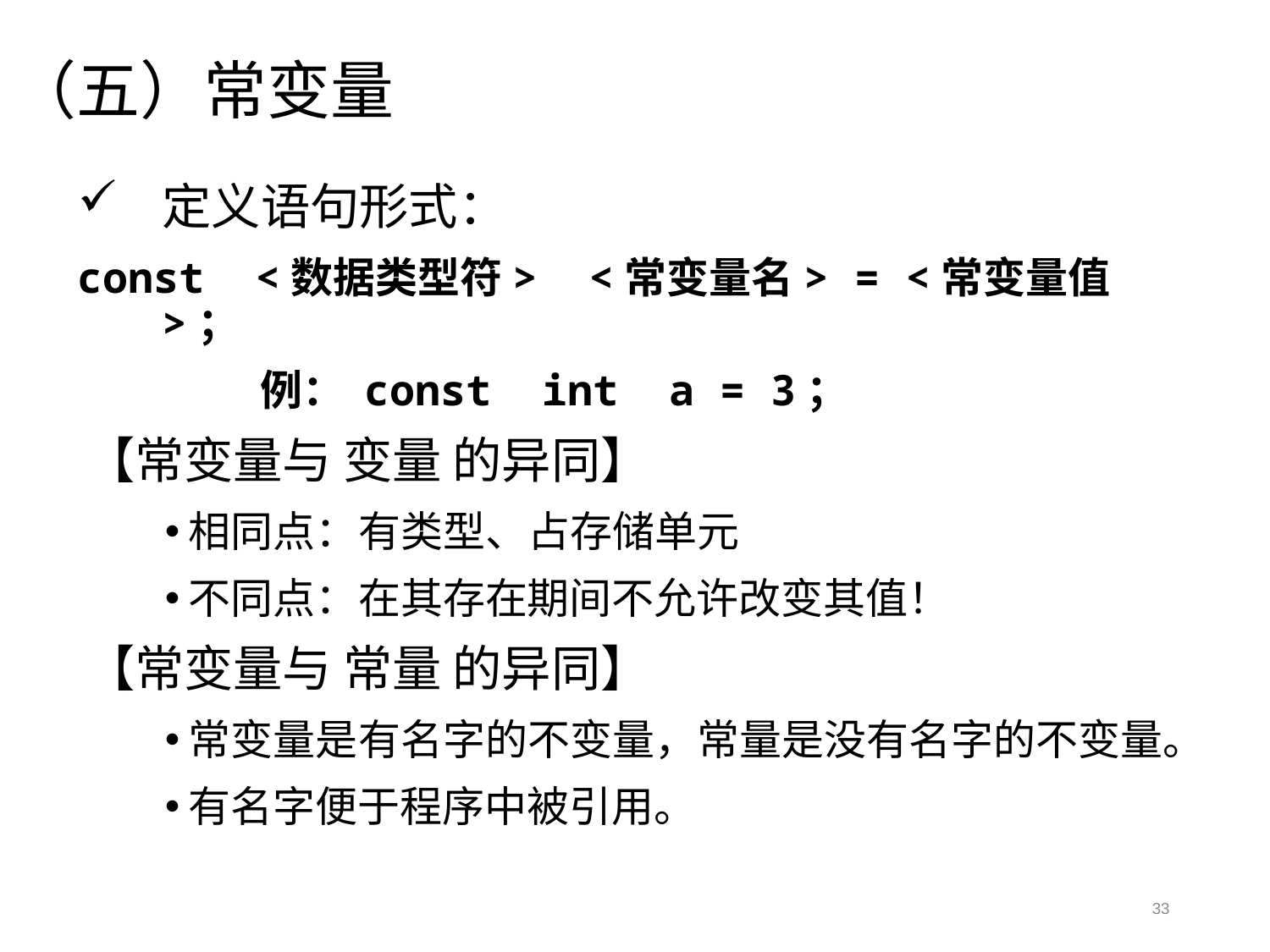

# （五）常变量
定义语句形式：
const  <数据类型符>  <常变量名> = <常变量值>；
	例： const  int  a = 3；
【常变量与 变量 的异同】
相同点：有类型、占存储单元
不同点：在其存在期间不允许改变其值！
【常变量与 常量 的异同】
常变量是有名字的不变量，常量是没有名字的不变量。
有名字便于程序中被引用。

33